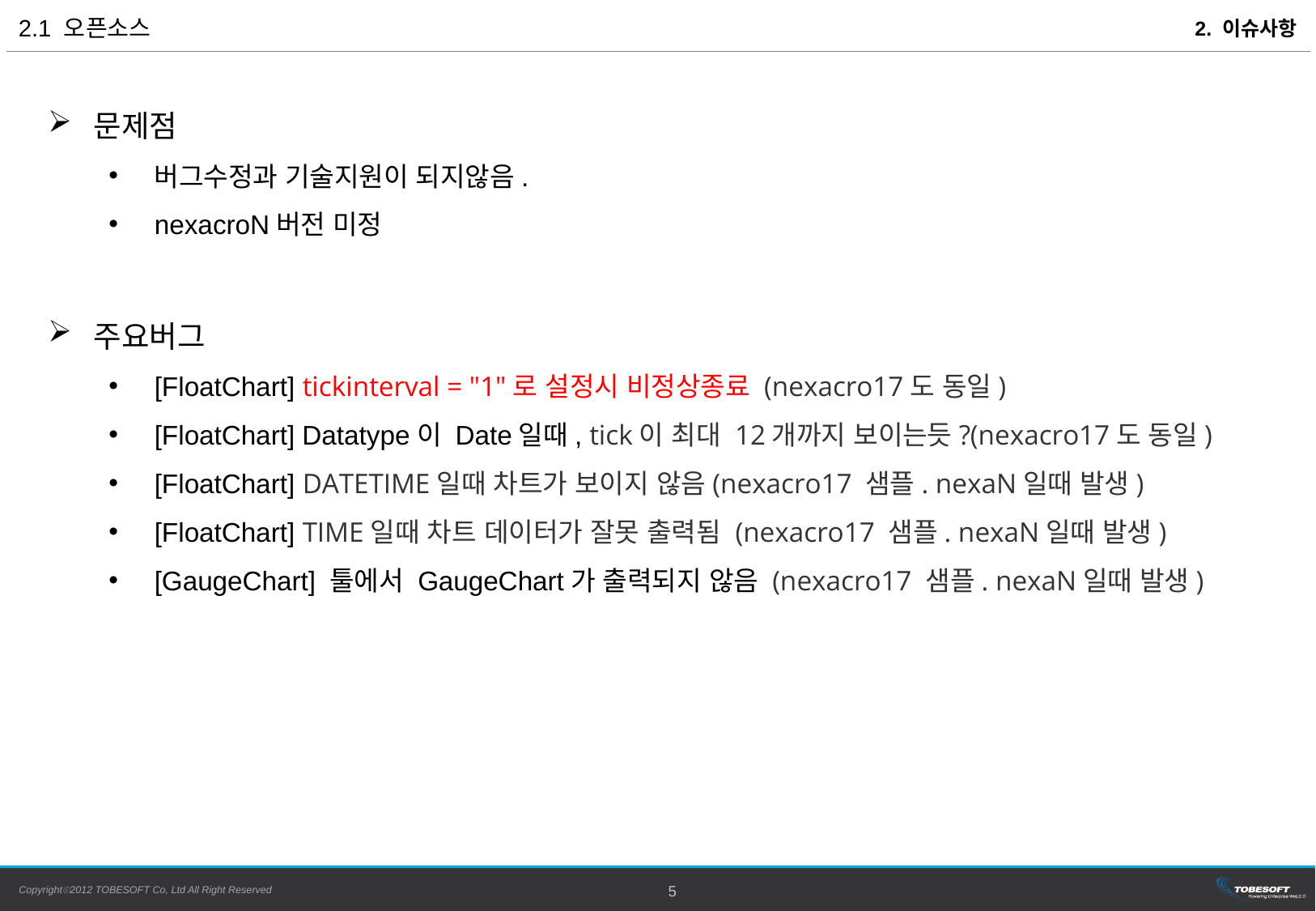

2.1 오픈소스
2. 이슈사항
문제점
버그수정과 기술지원이 되지않음.
nexacroN버전 미정
주요버그
[FloatChart] tickinterval = "1"로 설정시 비정상종료 (nexacro17도 동일)
[FloatChart] Datatype이 Date일때, tick이 최대 12개까지 보이는듯?(nexacro17도 동일)
[FloatChart] DATETIME일때 차트가 보이지 않음(nexacro17 샘플. nexaN일때 발생)
[FloatChart] TIME일때 차트 데이터가 잘못 출력됨 (nexacro17 샘플. nexaN일때 발생)
[GaugeChart] 툴에서 GaugeChart가 출력되지 않음 (nexacro17 샘플. nexaN일때 발생)